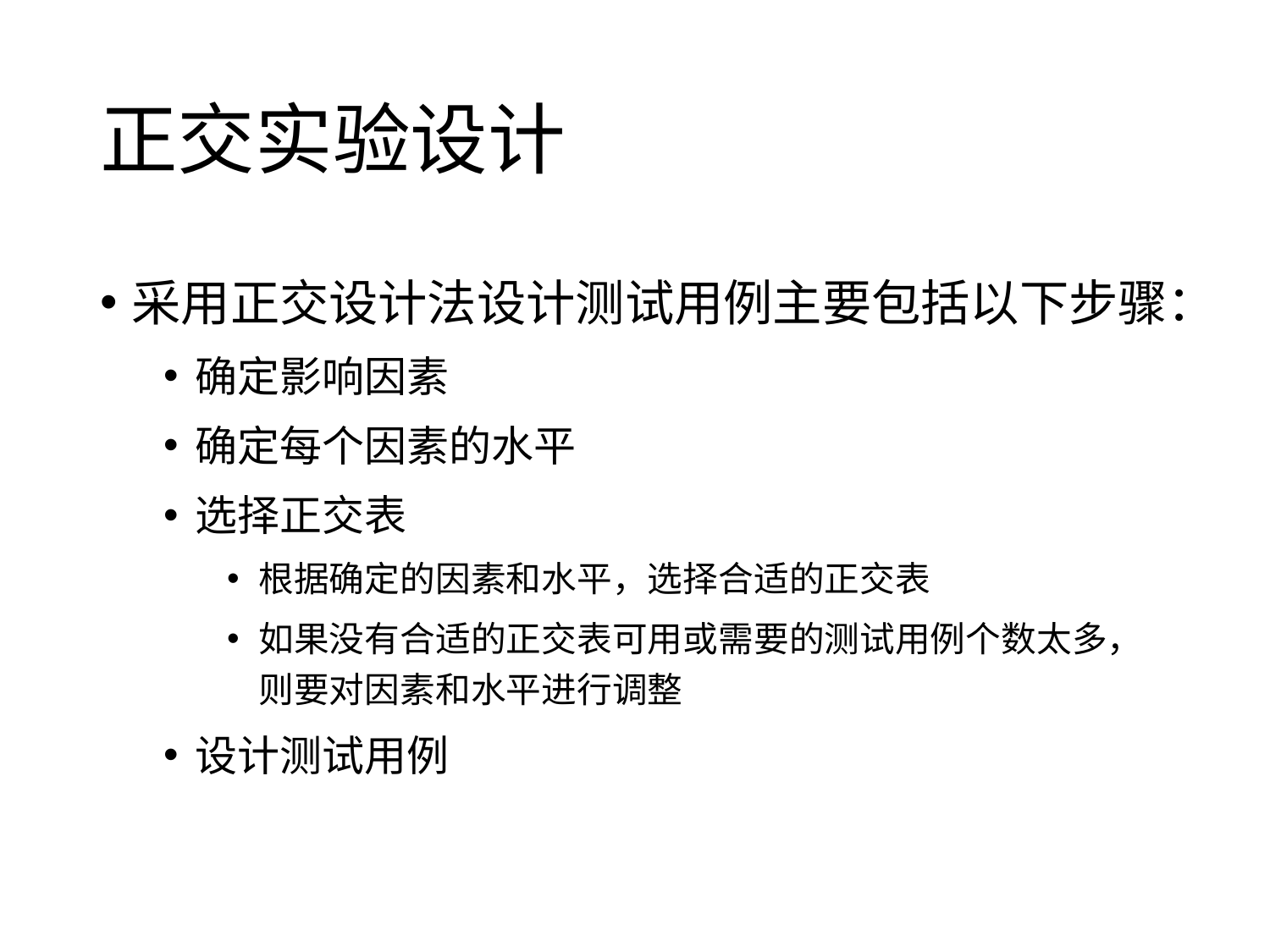

# 正交实验设计
采用正交设计法设计测试用例主要包括以下步骤：
确定影响因素
确定每个因素的水平
选择正交表
根据确定的因素和水平，选择合适的正交表
如果没有合适的正交表可用或需要的测试用例个数太多，则要对因素和水平进行调整
设计测试用例